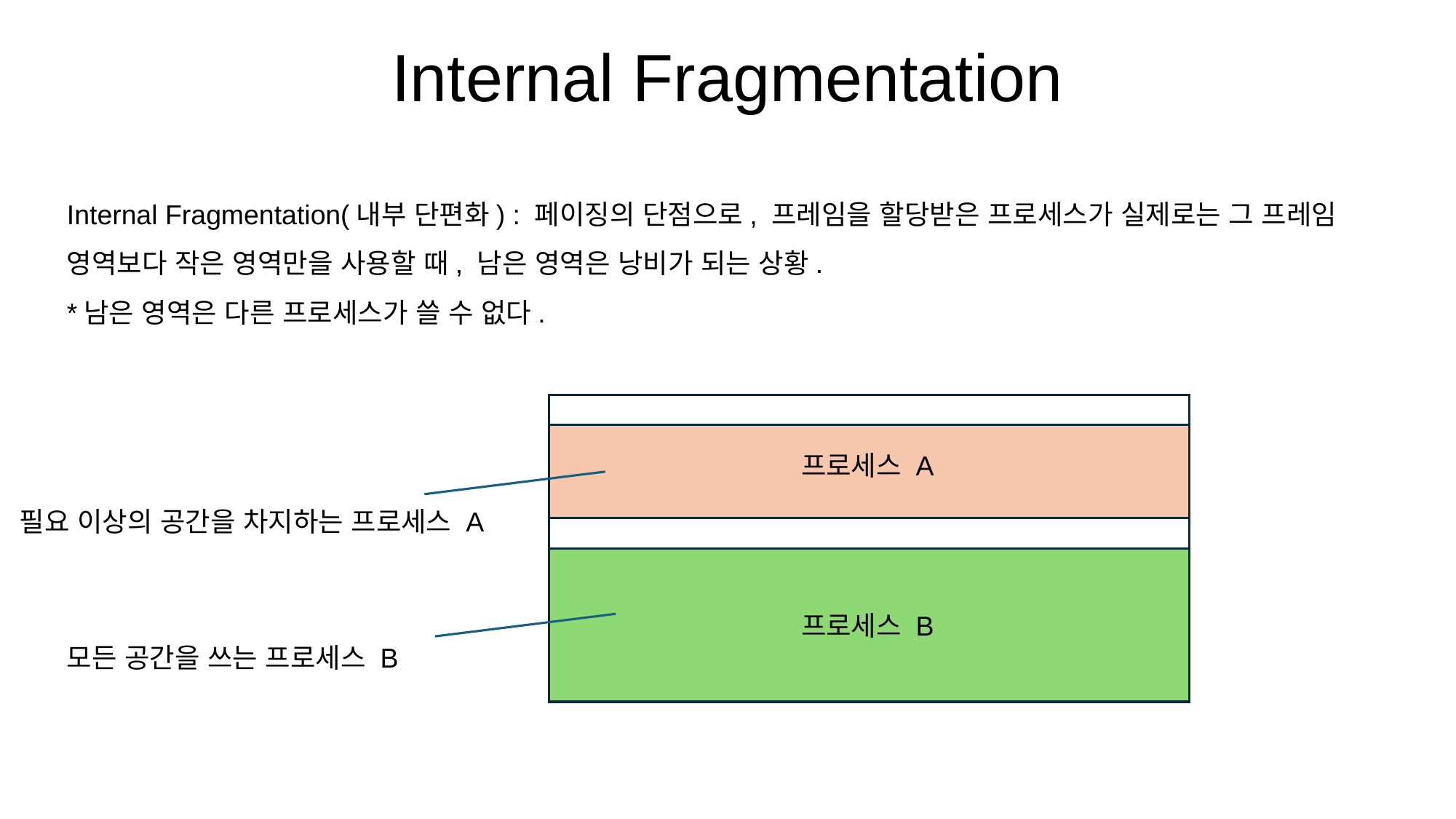

# Internal Fragmentation
Internal Fragmentation(내부 단편화) : 페이징의 단점으로, 프레임을 할당받은 프로세스가 실제로는 그 프레임 영역보다 작은 영역만을 사용할 때, 남은 영역은 낭비가 되는 상황.
*남은 영역은 다른 프로세스가 쓸 수 없다.

프로세스 A
필요 이상의 공간을 차지하는 프로세스 A

프로세스 B
모든 공간을 쓰는 프로세스 B